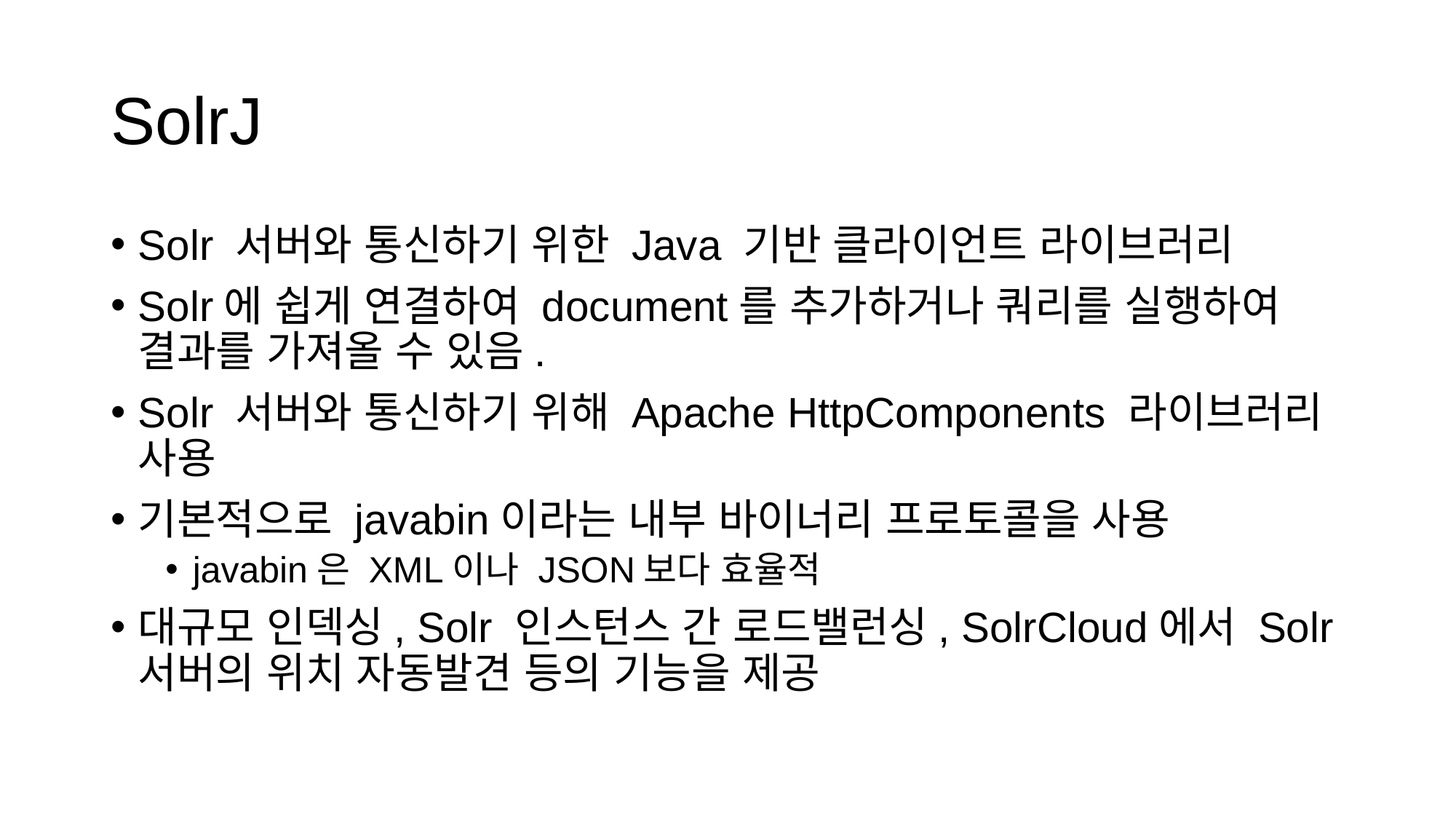

# SolrJ
Solr 서버와 통신하기 위한 Java 기반 클라이언트 라이브러리
Solr에 쉽게 연결하여 document를 추가하거나 쿼리를 실행하여 결과를 가져올 수 있음.
Solr 서버와 통신하기 위해 Apache HttpComponents 라이브러리 사용
기본적으로 javabin이라는 내부 바이너리 프로토콜을 사용
javabin은 XML이나 JSON보다 효율적
대규모 인덱싱, Solr 인스턴스 간 로드밸런싱, SolrCloud에서 Solr 서버의 위치 자동발견 등의 기능을 제공